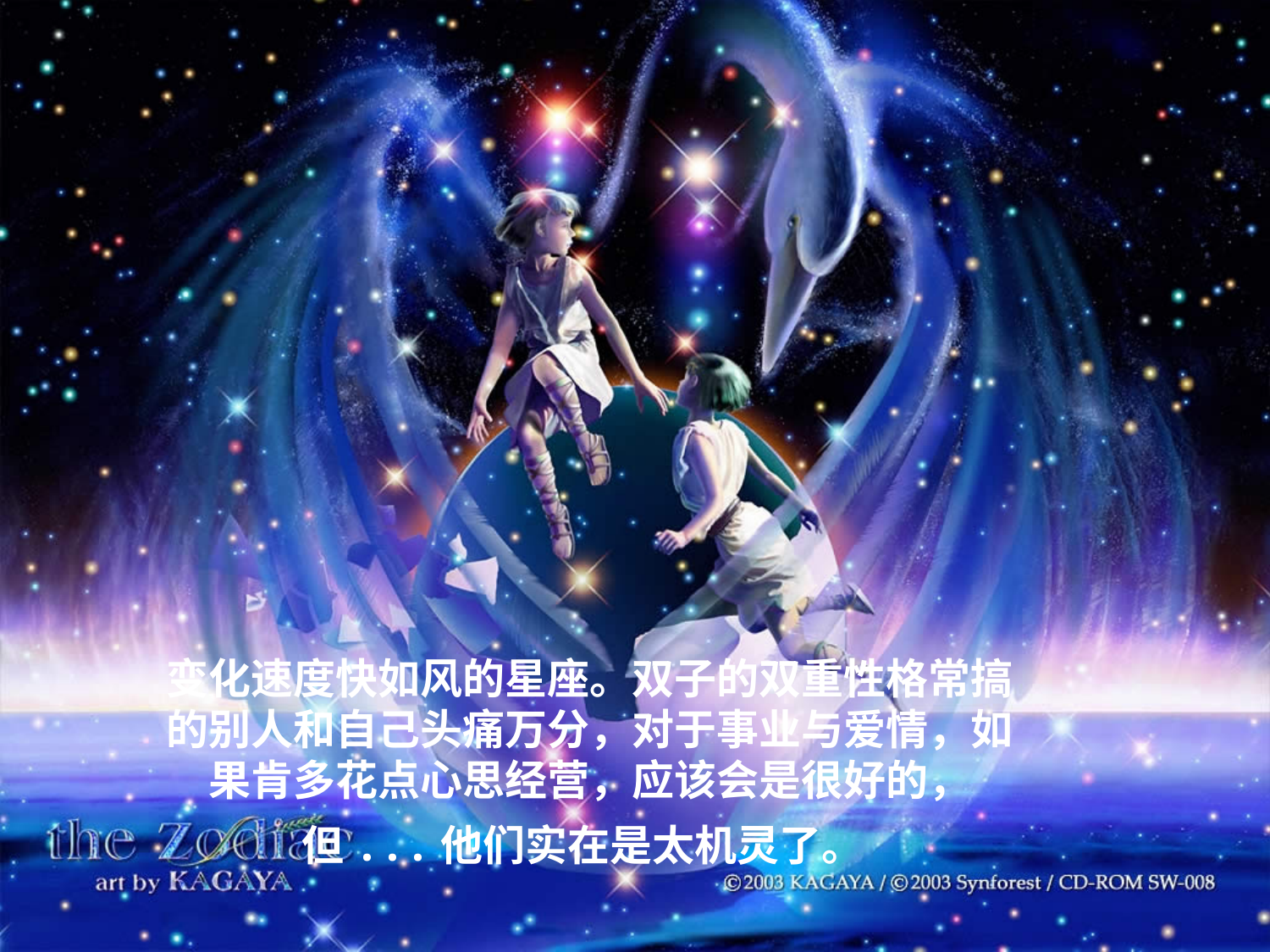

#
变化速度快如风的星座。双子的双重性格常搞的别人和自己头痛万分，对于事业与爱情，如果肯多花点心思经营，应该会是很好的，但...他们实在是太机灵了。